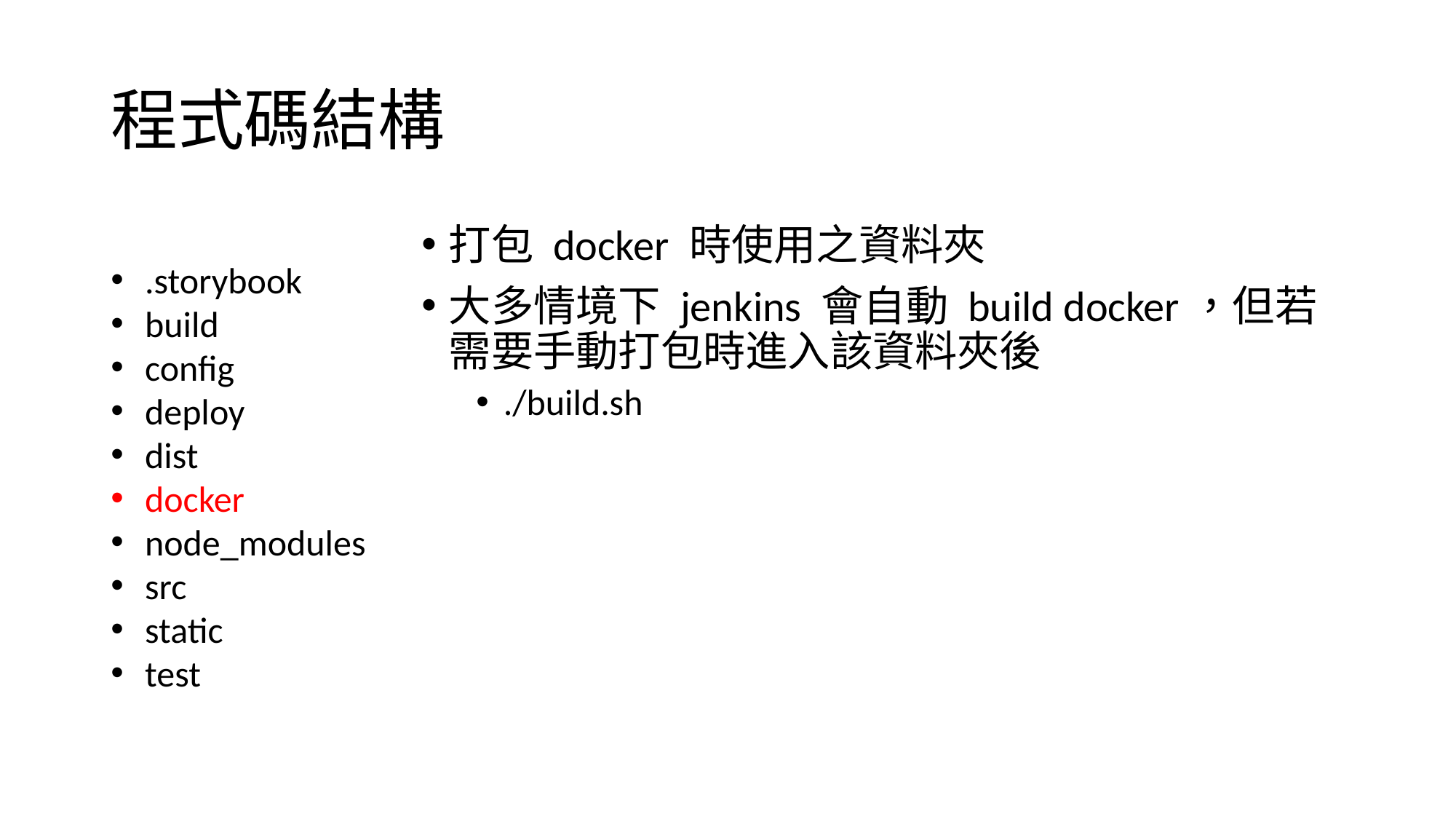

# 程式碼結構
打包 docker 時使用之資料夾
大多情境下 jenkins 會自動 build docker，但若需要手動打包時進入該資料夾後
./build.sh
.storybook
build
config
deploy
dist
docker
node_modules
src
static
test